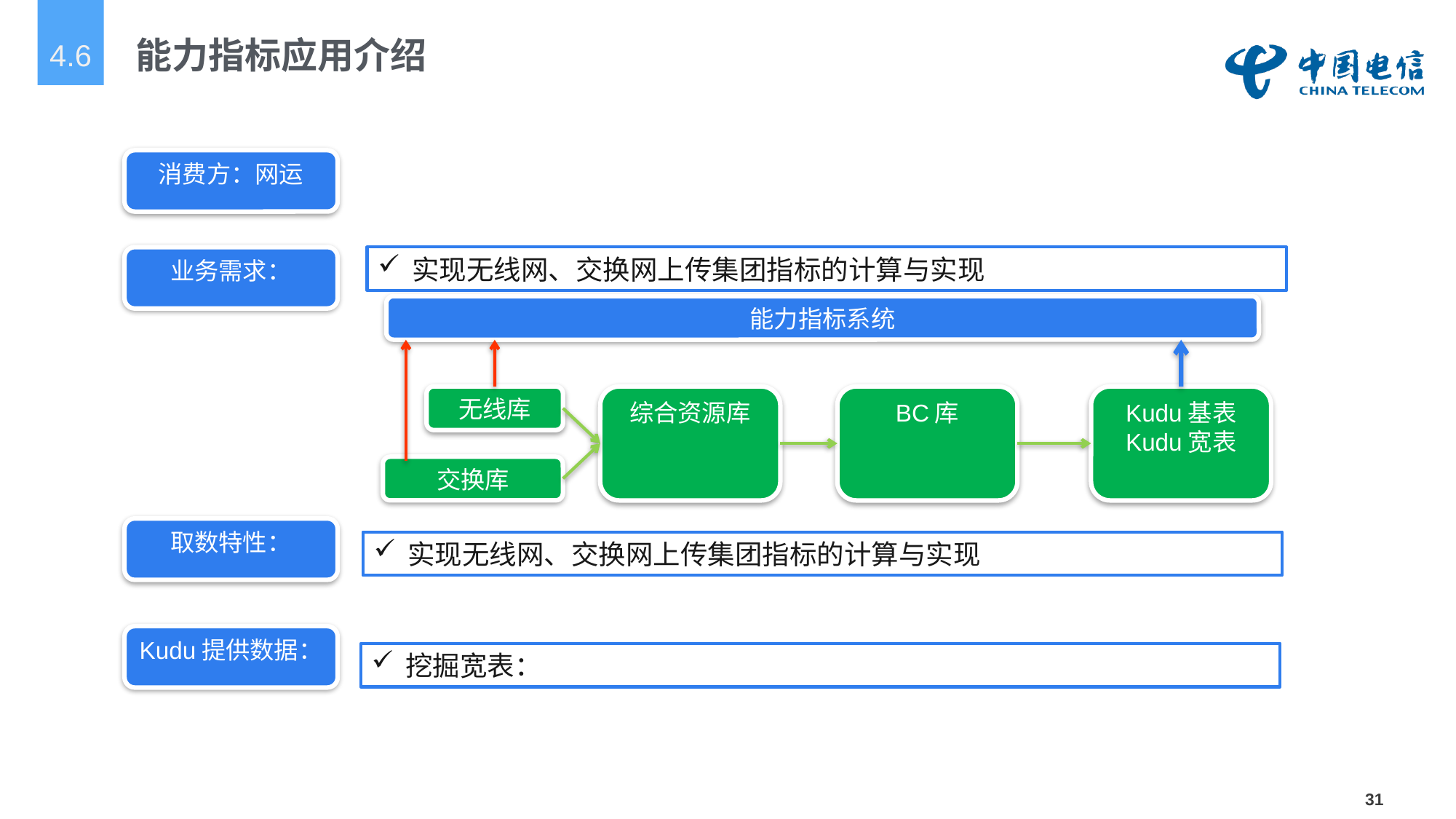

4.6
能力指标应用介绍
消费方：网运
业务需求：
实现无线网、交换网上传集团指标的计算与实现
能力指标系统
无线库
综合资源库
BC库
Kudu基表
Kudu宽表
交换库
取数特性：
实现无线网、交换网上传集团指标的计算与实现
Kudu提供数据：
挖掘宽表：